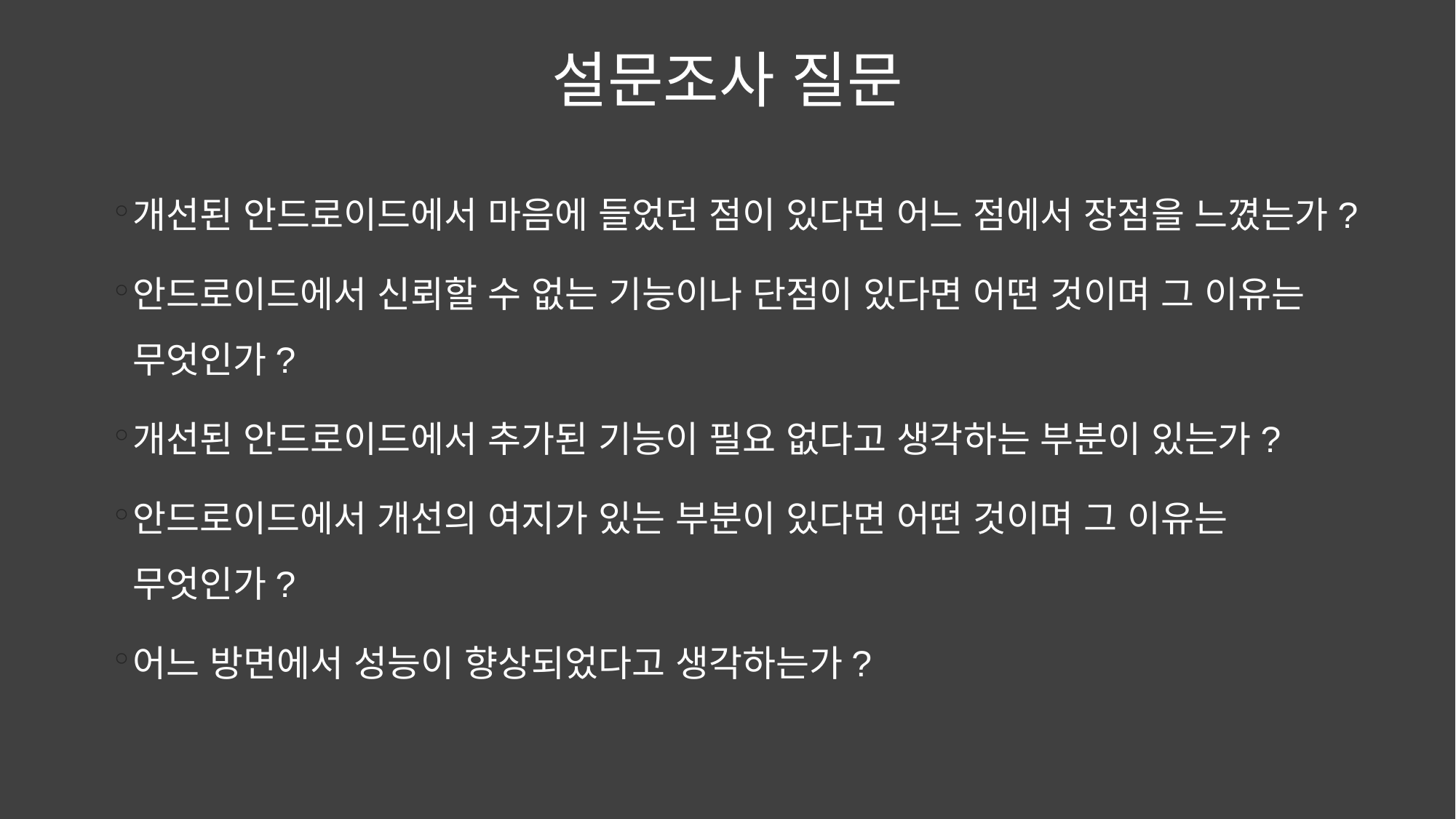

설문조사 질문
개선된 안드로이드에서 마음에 들었던 점이 있다면 어느 점에서 장점을 느꼈는가?
안드로이드에서 신뢰할 수 없는 기능이나 단점이 있다면 어떤 것이며 그 이유는 무엇인가?
개선된 안드로이드에서 추가된 기능이 필요 없다고 생각하는 부분이 있는가?
안드로이드에서 개선의 여지가 있는 부분이 있다면 어떤 것이며 그 이유는 무엇인가?
어느 방면에서 성능이 향상되었다고 생각하는가?